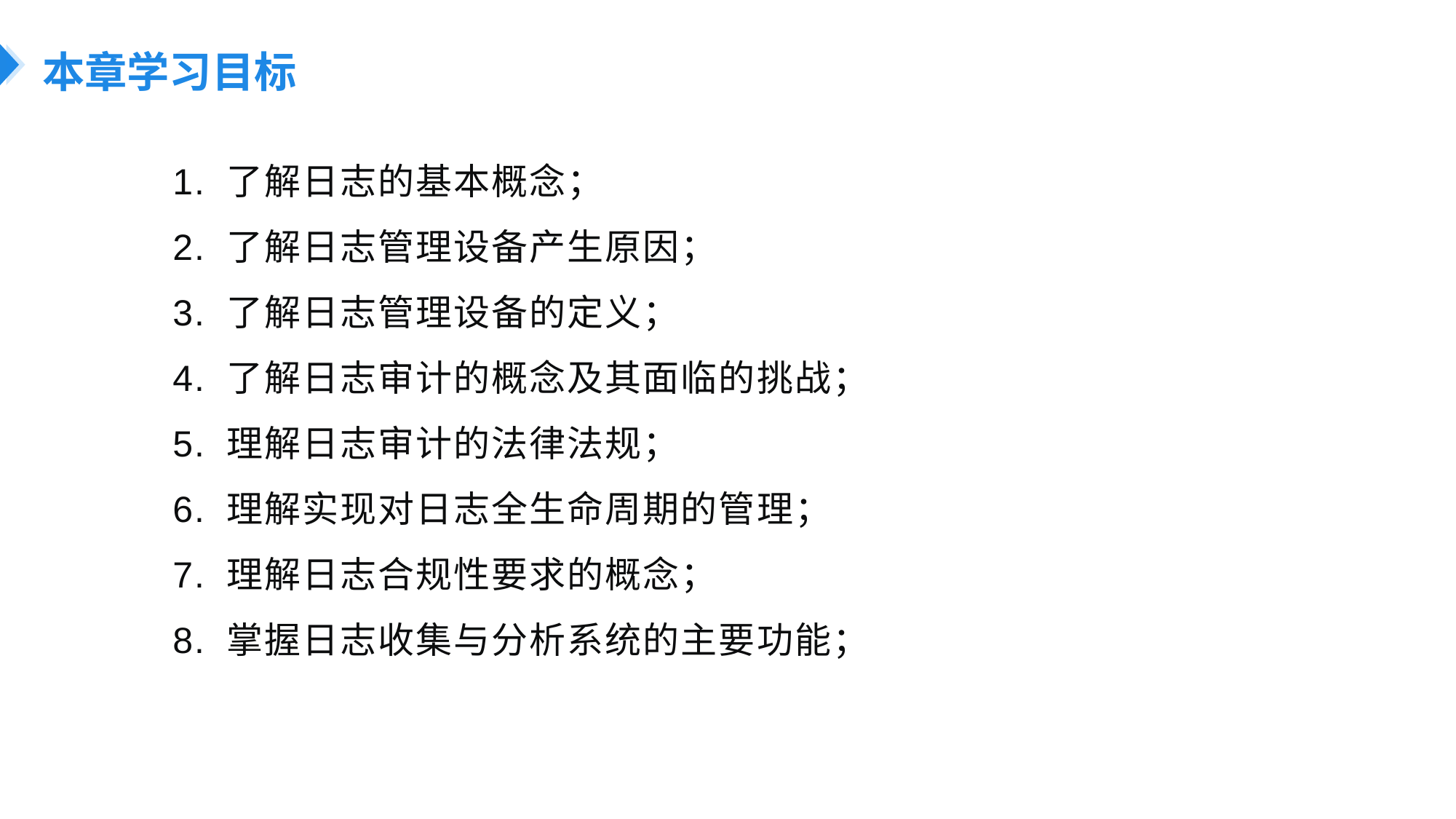

# 本章学习目标
1. 了解日志的基本概念；
2. 了解日志管理设备产生原因；
3. 了解日志管理设备的定义；
4. 了解日志审计的概念及其面临的挑战；
5. 理解日志审计的法律法规；
6. 理解实现对日志全生命周期的管理；
7. 理解日志合规性要求的概念；
8. 掌握日志收集与分析系统的主要功能；